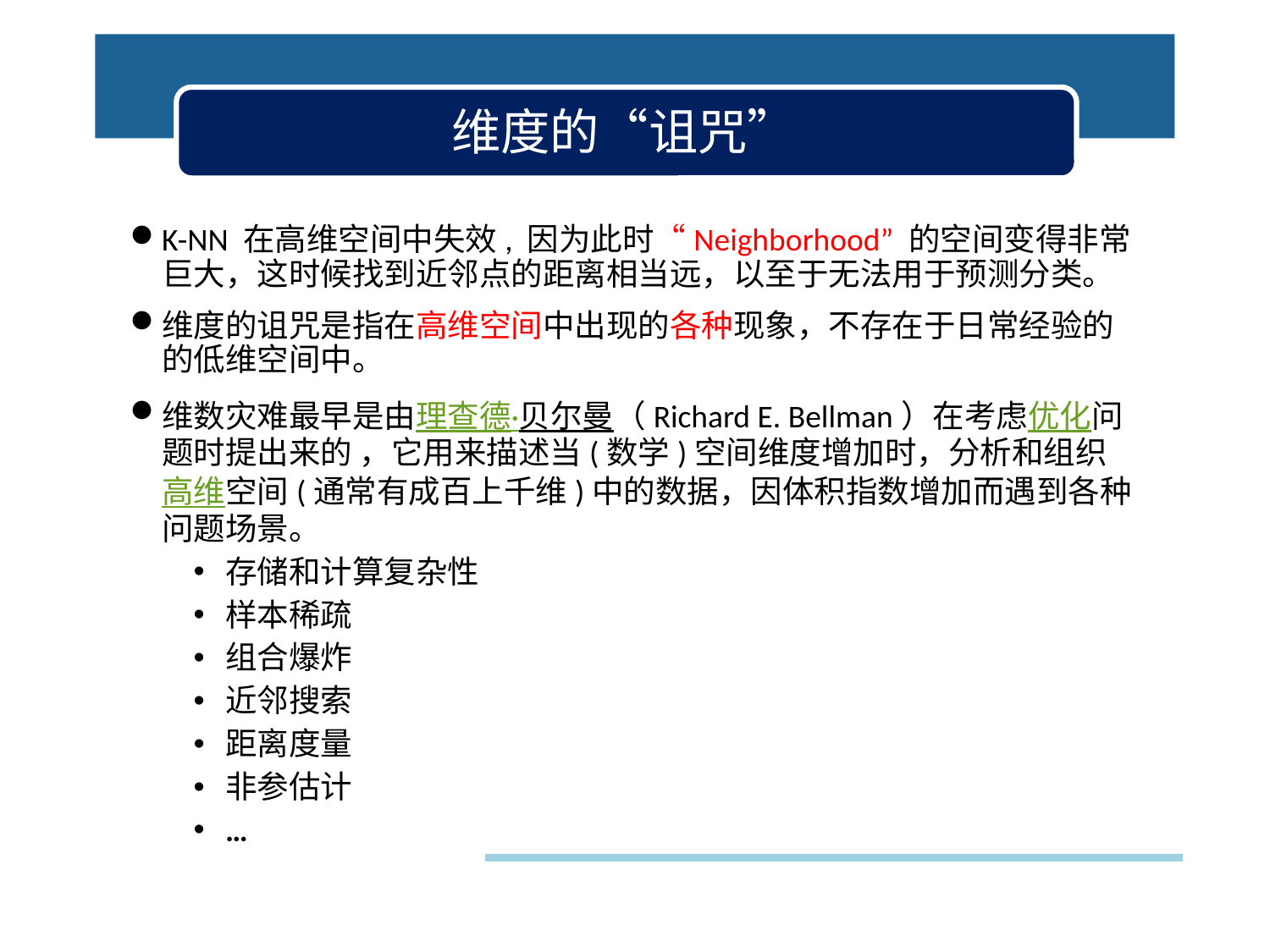

# 维度的“诅咒”
K-NN 在高维空间中失效, 因为此时“Neighborhood” 的空间变得非常巨大，这时候找到近邻点的距离相当远，以至于无法用于预测分类。
维度的诅咒是指在高维空间中出现的各种现象，不存在于日常经验的的低维空间中。
维数灾难最早是由理查德·贝尔曼（Richard E. Bellman）在考虑优化问题时提出来的 ，它用来描述当(数学)空间维度增加时，分析和组织高维空间(通常有成百上千维)中的数据，因体积指数增加而遇到各种问题场景。
存储和计算复杂性
样本稀疏
组合爆炸
近邻搜索
距离度量
非参估计
…